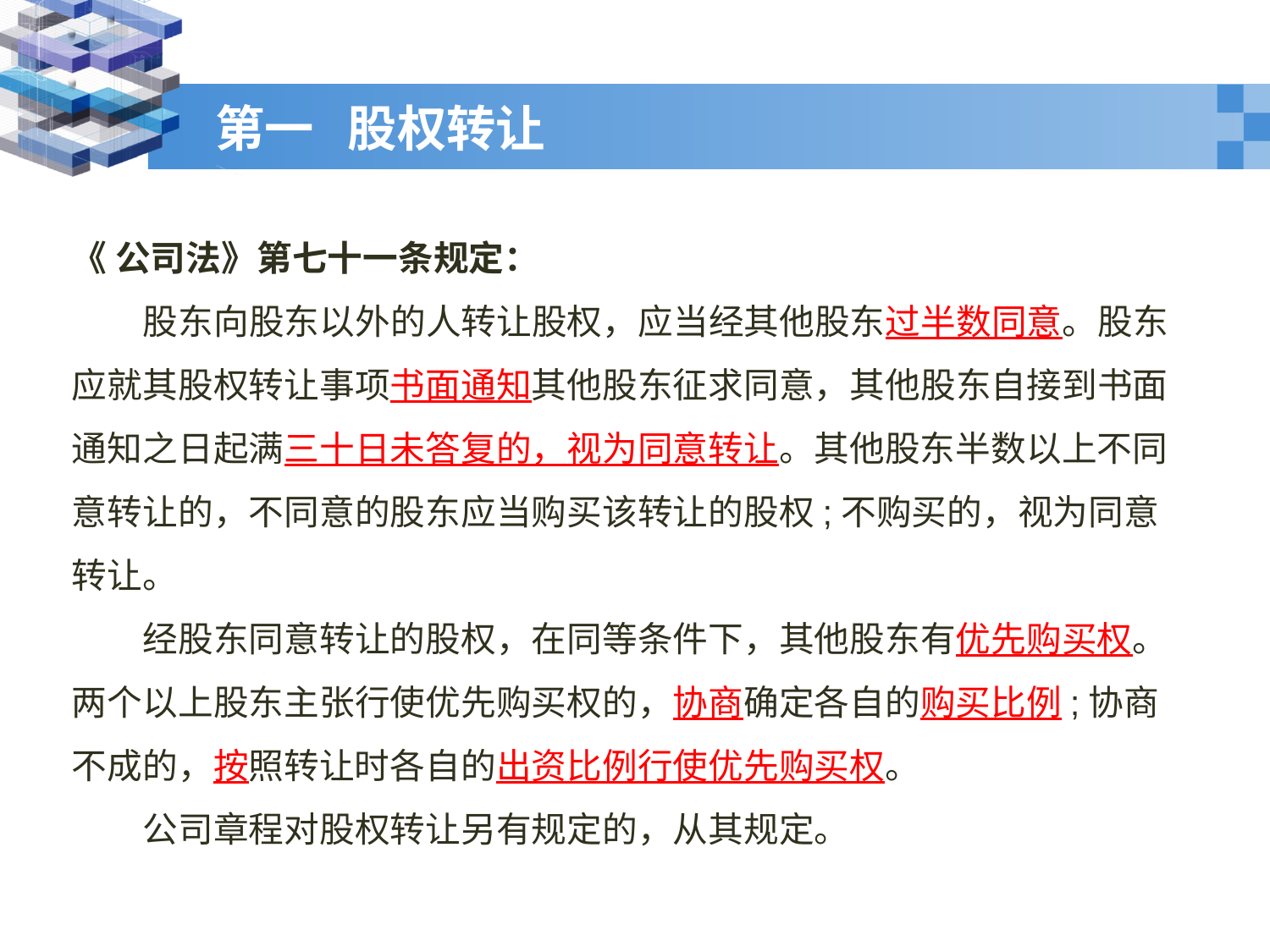

# 第一   股权转让
《 公司法》第七十一条规定：
        股东向股东以外的人转让股权，应当经其他股东过半数同意。股东应就其股权转让事项书面通知其他股东征求同意，其他股东自接到书面通知之日起满三十日未答复的，视为同意转让。其他股东半数以上不同意转让的，不同意的股东应当购买该转让的股权;不购买的，视为同意转让。
　　经股东同意转让的股权，在同等条件下，其他股东有优先购买权。两个以上股东主张行使优先购买权的，协商确定各自的购买比例;协商不成的，按照转让时各自的出资比例行使优先购买权。
　　公司章程对股权转让另有规定的，从其规定。